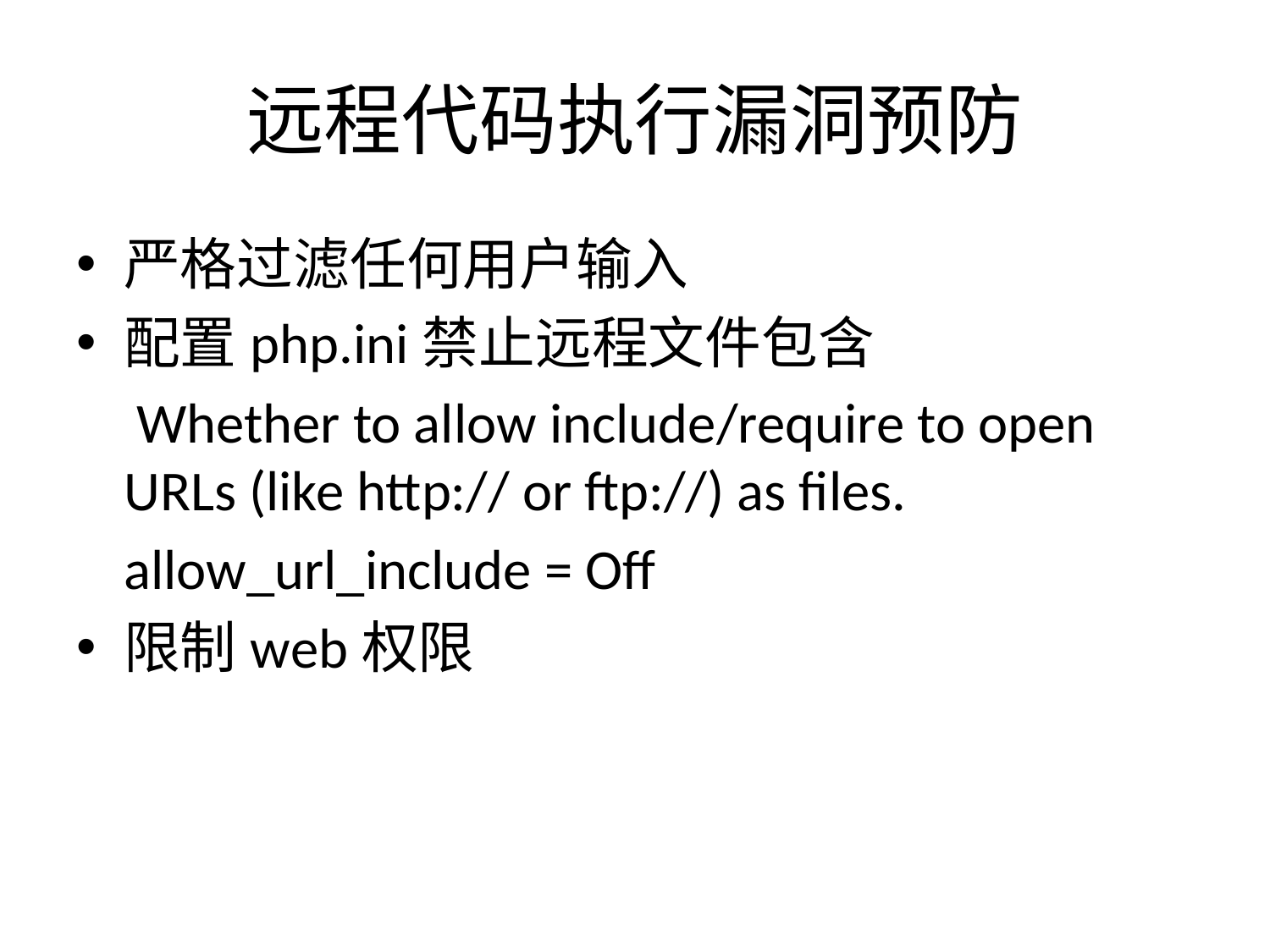

# 远程代码执行漏洞预防
严格过滤任何用户输入
配置php.ini禁止远程文件包含
	 Whether to allow include/require to open URLs (like http:// or ftp://) as files.
	allow_url_include = Off
限制web权限